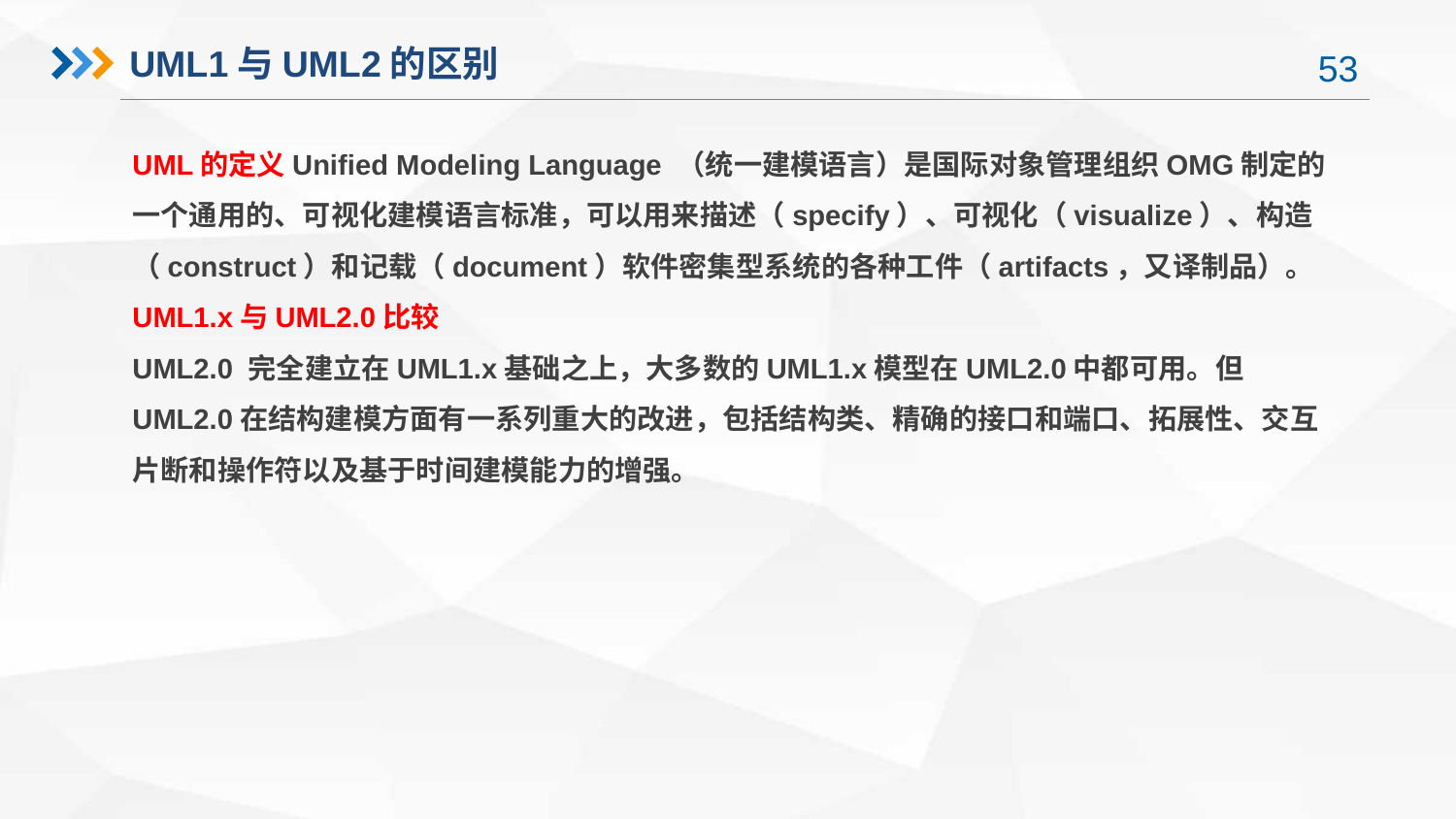

UML1与UML2的区别

UML的定义Unified Modeling Language （统一建模语言）是国际对象管理组织OMG制定的一个通用的、可视化建模语言标准，可以用来描述（specify）、可视化（visualize）、构造（construct）和记载（document）软件密集型系统的各种工件（artifacts，又译制品）。UML1.x与UML2.0比较
UML2.0 完全建立在UML1.x基础之上，大多数的UML1.x模型在UML2.0中都可用。但UML2.0在结构建模方面有一系列重大的改进，包括结构类、精确的接口和端口、拓展性、交互片断和操作符以及基于时间建模能力的增强。